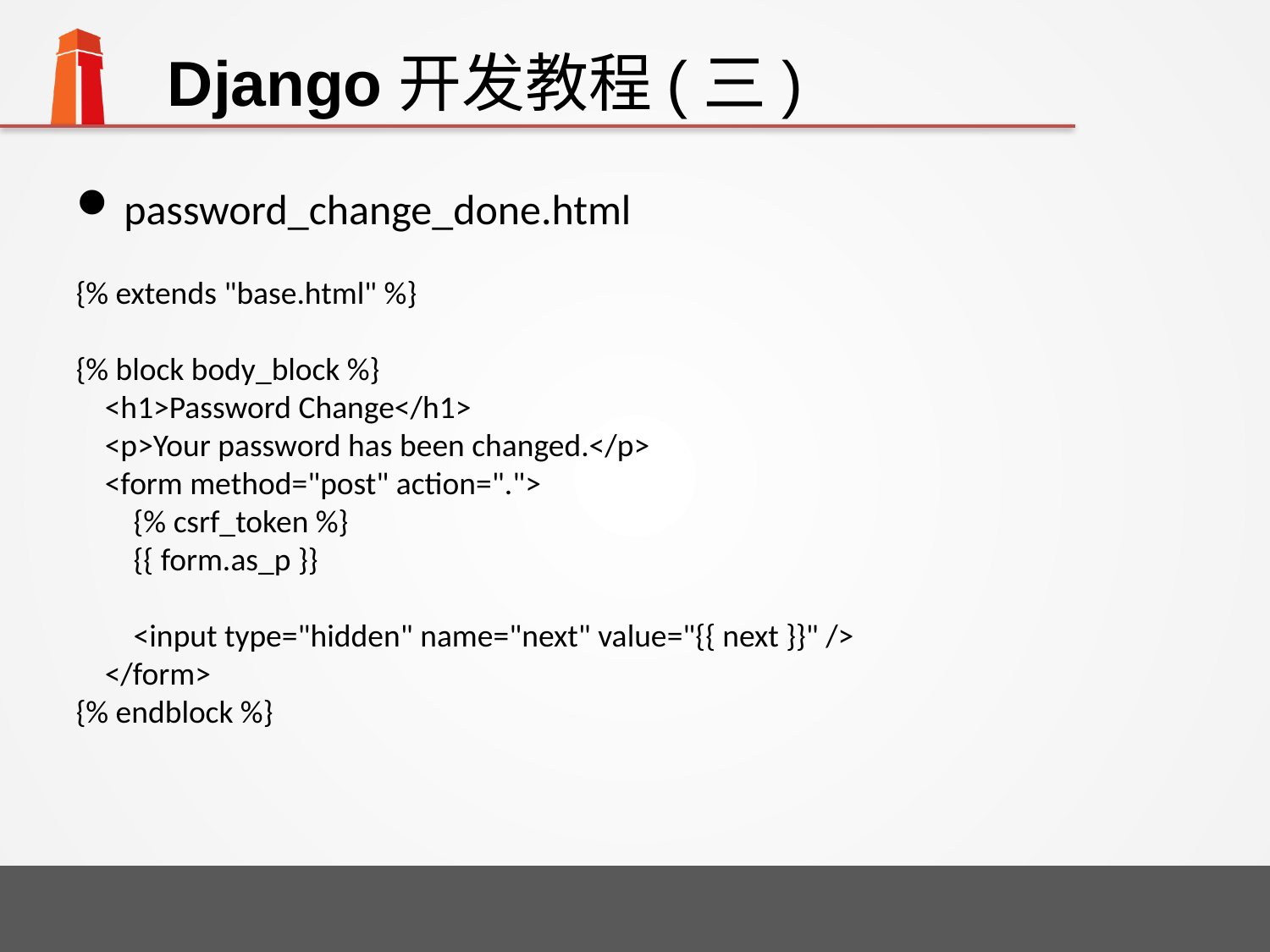

# Django开发教程(三)
password_change_done.html

{% extends "base.html" %}

{% block body_block %}
    <h1>Password Change</h1>
    <p>Your password has been changed.</p>
    <form method="post" action=".">
        {% csrf_token %}
        {{ form.as_p }}

        <input type="hidden" name="next" value="{{ next }}" />
    </form>
{% endblock %}